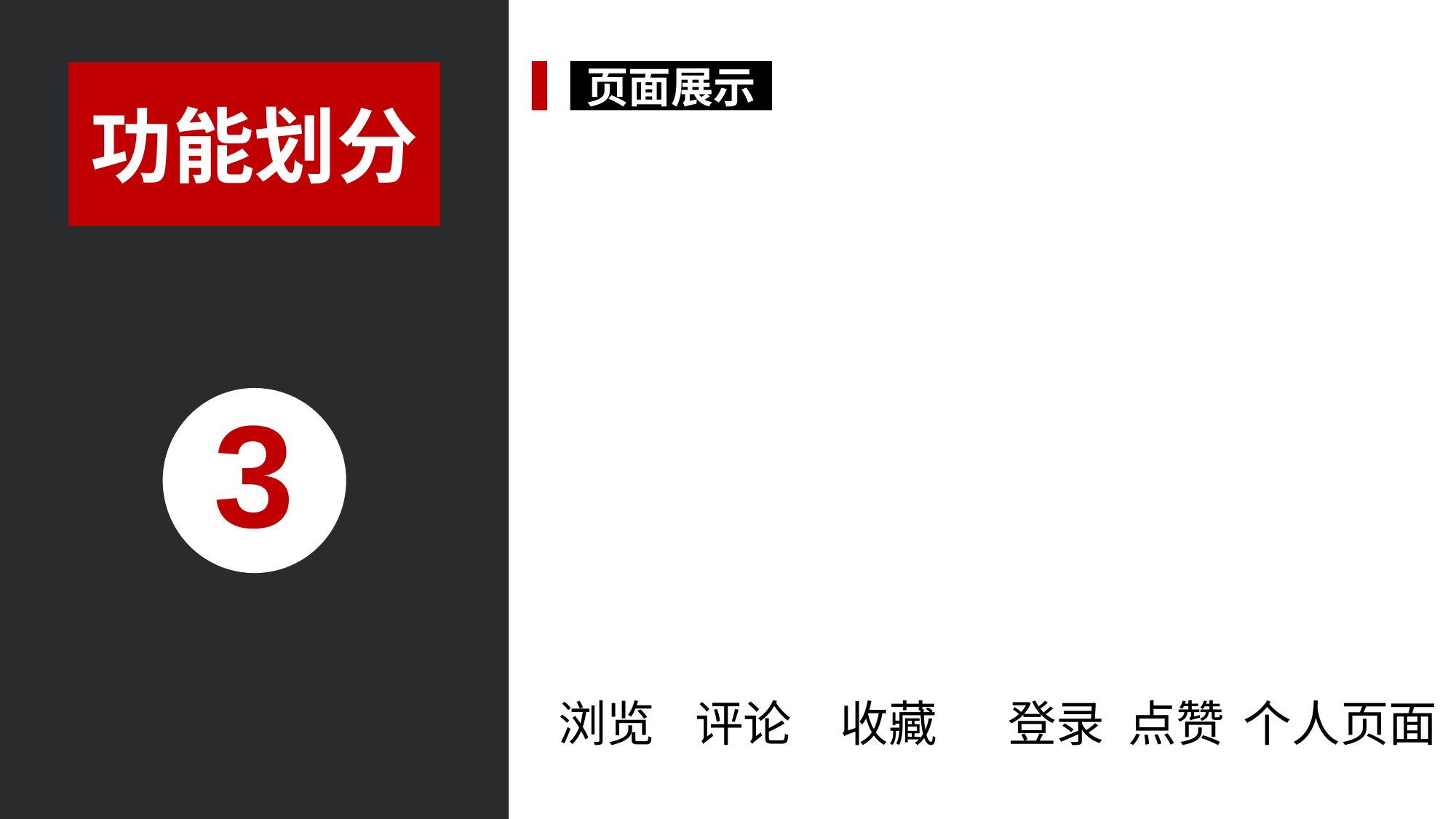

页面展示
功能划分
3
个人页面
点赞
浏览
登录
评论
收藏